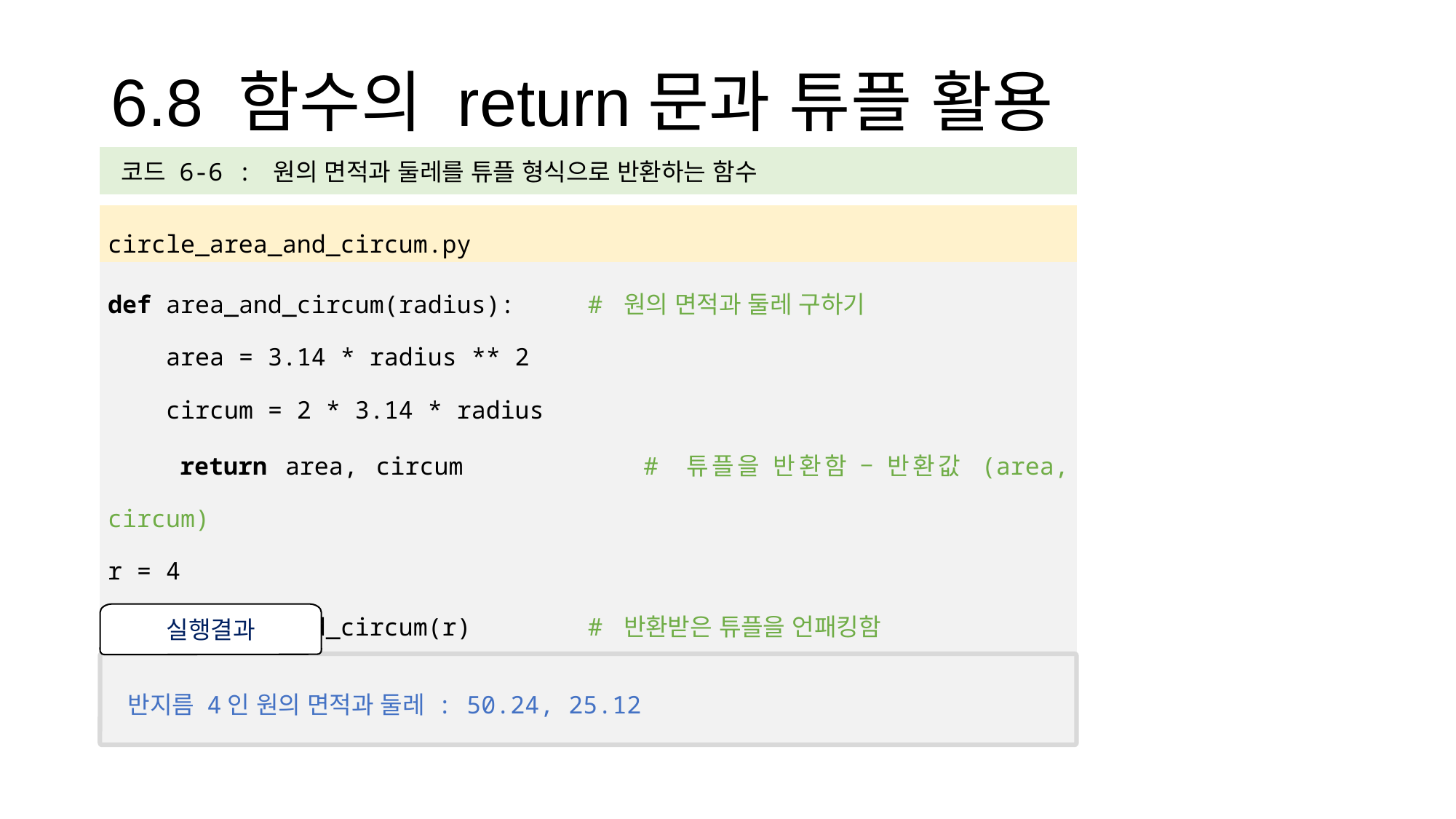

# 6.8 함수의 return문과 튜플 활용
| 코드 6-6 : 원의 면적과 둘레를 튜플 형식으로 반환하는 함수 |
| --- |
|  |
| circle\_area\_and\_circum.py |
| def area\_and\_circum(radius): # 원의 면적과 둘레 구하기 area = 3.14 \* radius \*\* 2 circum = 2 \* 3.14 \* radius return area, circum # 튜플을 반환함 – 반환값 (area, circum) r = 4 a, c = area\_and\_circum(r) # 반환받은 튜플을 언패킹함 print('반지름 {}인 원의 면적과 둘레 : {}, {}'.format(r, a, c)) |
실행결과

반지름 4인 원의 면적과 둘레 : 50.24, 25.12